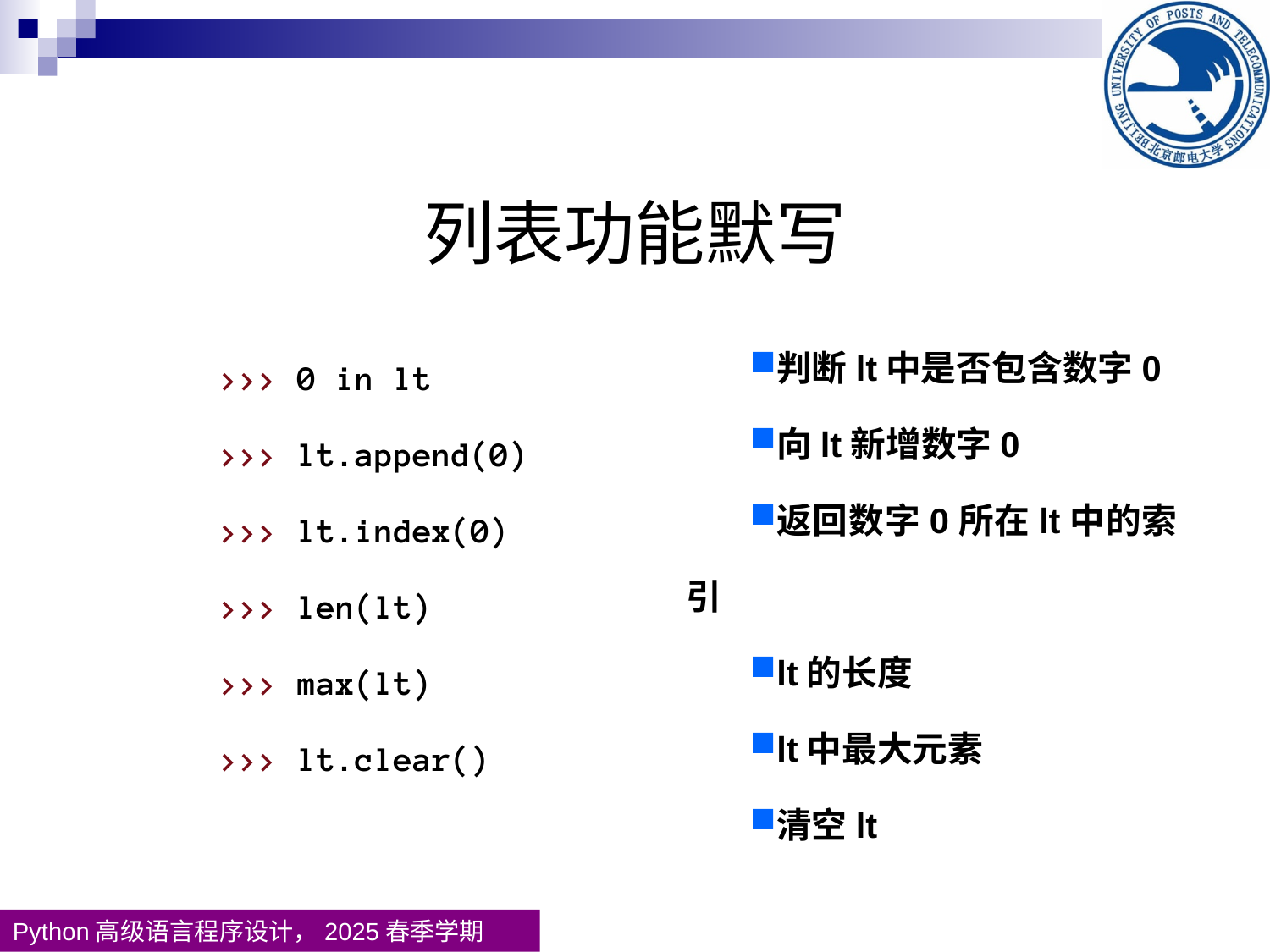

列表功能默写
判断lt中是否包含数字0
向lt新增数字0
返回数字0所在lt中的索引
lt的长度
lt中最大元素
清空lt
>>> 0 in lt
>>> lt.append(0)
>>> lt.index(0)
>>> len(lt)
>>> max(lt)
>>> lt.clear()